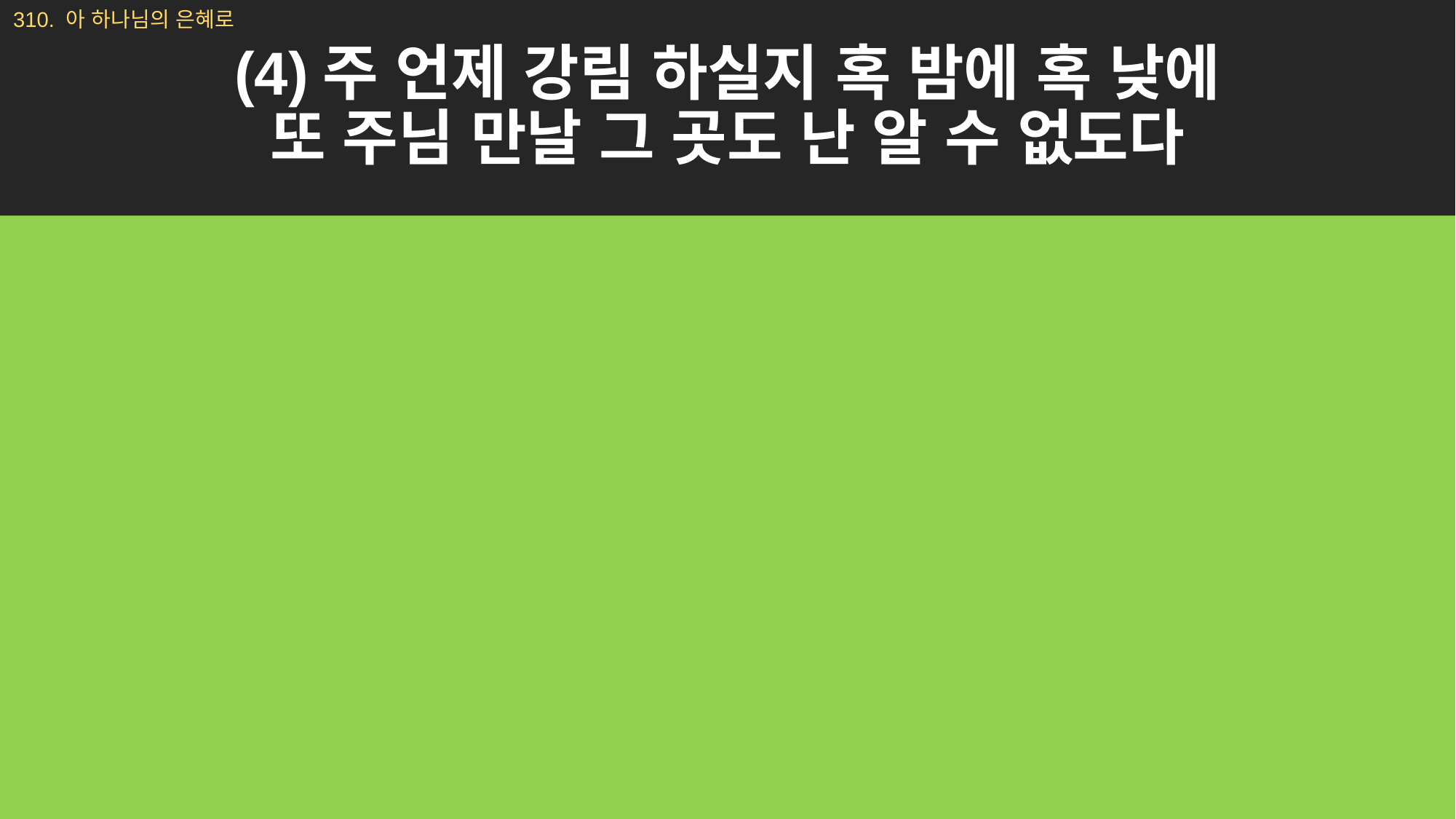

# (4)주 언제 강림 하실지 혹 밤에 혹 낮에 또 주님 만날 그 곳도 난 알 수 없도다
310. 아 하나님의 은혜로